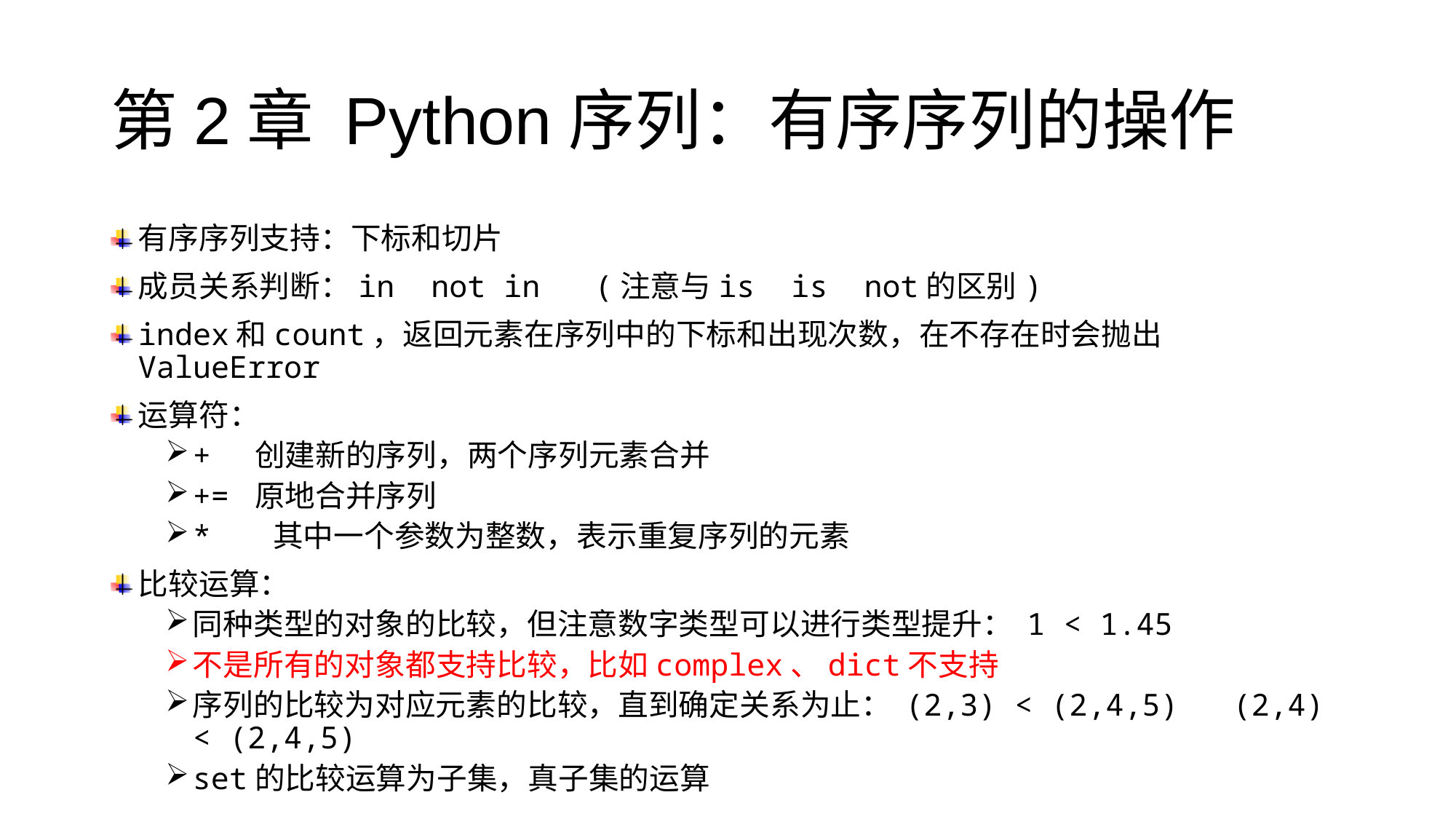

# 第2章 Python序列：有序序列的操作
有序序列支持：下标和切片
成员关系判断：in  not in   (注意与is  is  not的区别)
index和count，返回元素在序列中的下标和出现次数，在不存在时会抛出ValueError
运算符：
+  创建新的序列，两个序列元素合并
+= 原地合并序列
*   其中一个参数为整数，表示重复序列的元素
比较运算：
同种类型的对象的比较，但注意数字类型可以进行类型提升： 1 < 1.45
不是所有的对象都支持比较，比如complex、dict不支持
序列的比较为对应元素的比较，直到确定关系为止： (2,3) < (2,4,5)   (2,4) < (2,4,5)
set的比较运算为子集，真子集的运算